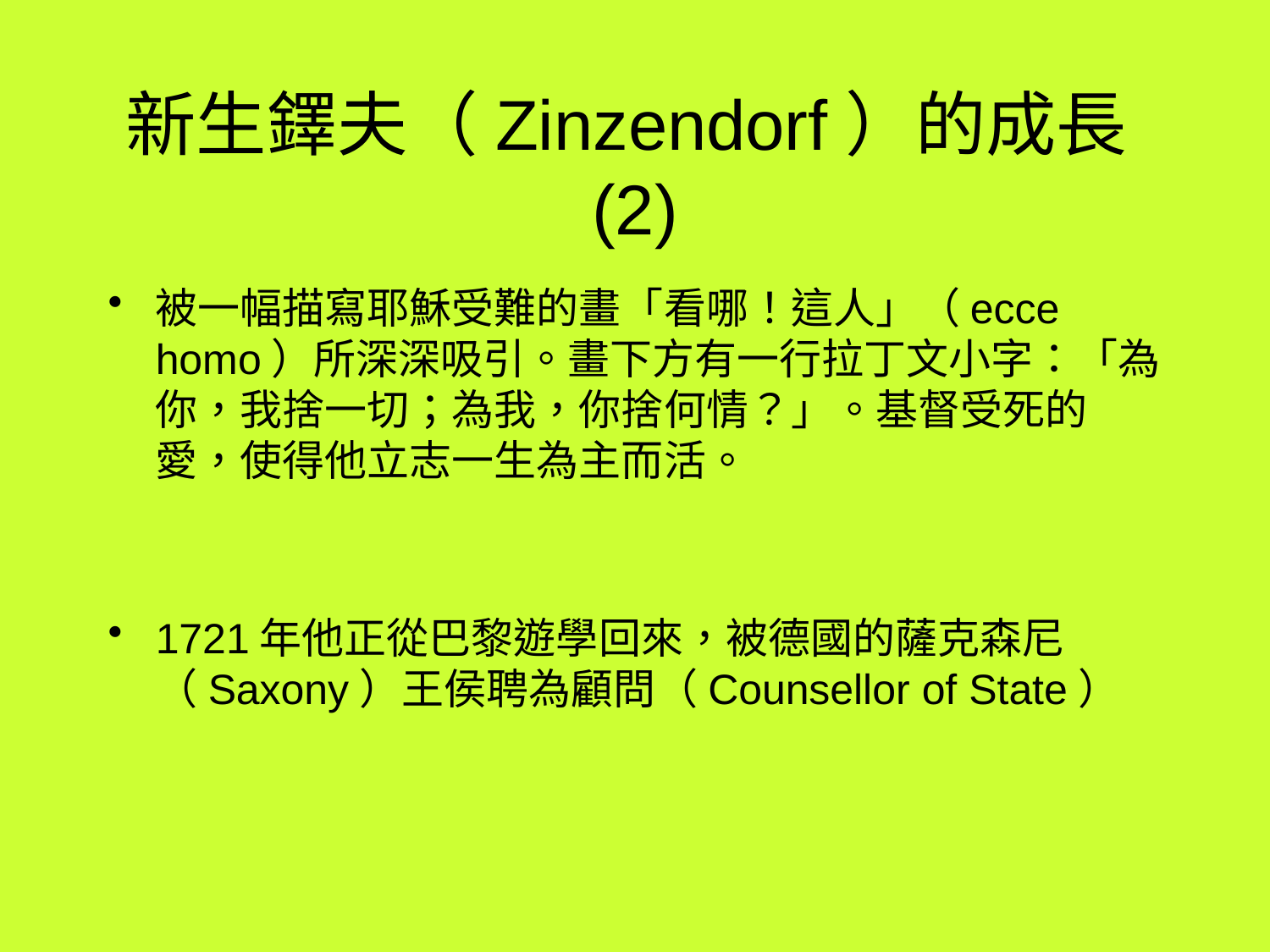

# 新生鐸夫（Zinzendorf）的成長(2)
被一幅描寫耶穌受難的畫「看哪！這人」（ecce homo）所深深吸引。畫下方有一行拉丁文小字：「為你，我捨一切；為我，你捨何情？」。基督受死的愛，使得他立志一生為主而活。

1721年他正從巴黎遊學回來，被德國的薩克森尼（Saxony）王侯聘為顧問（Counsellor of State）